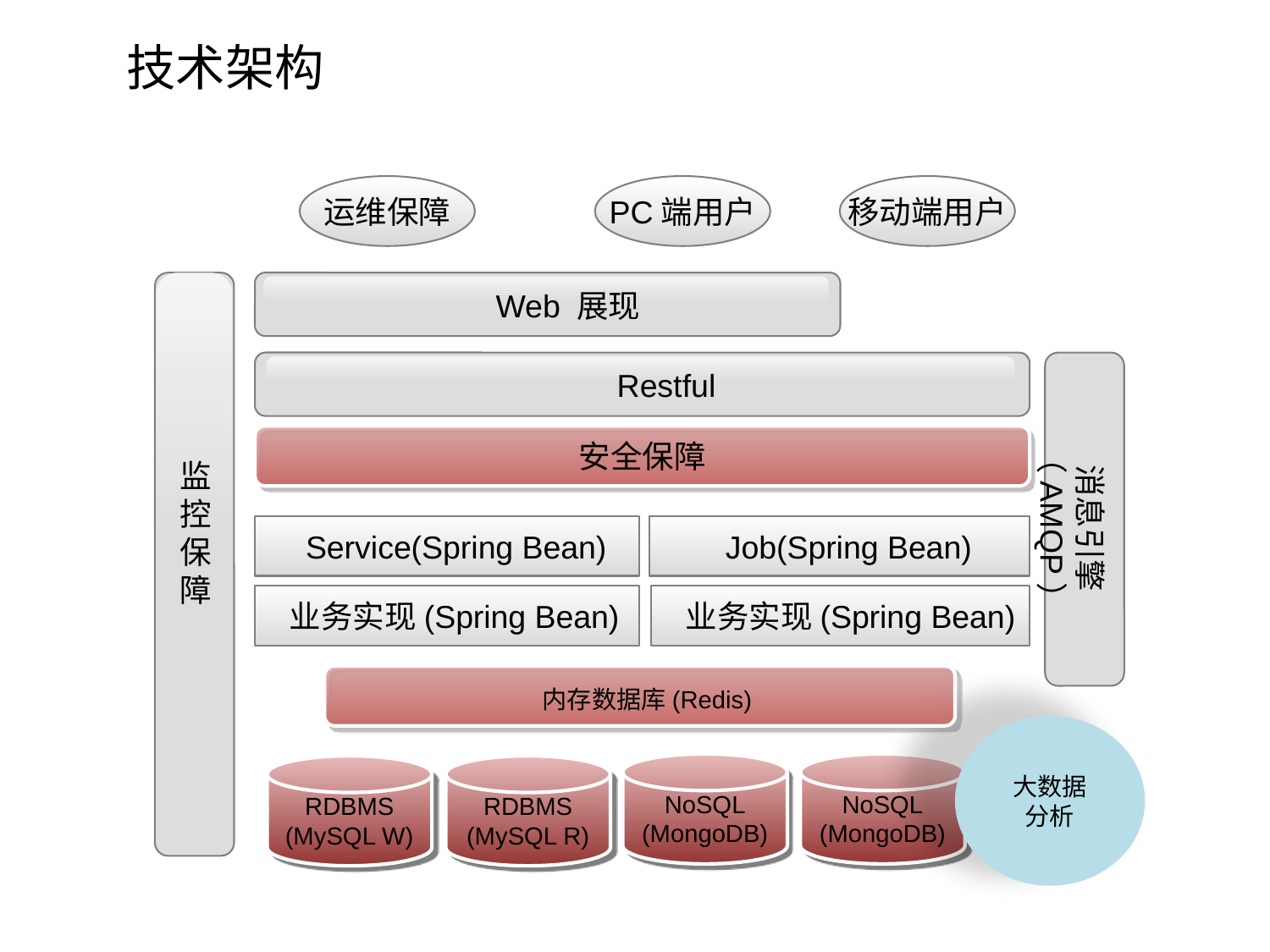

技术架构
运维保障
PC端用户
移动端用户

监
控
保
障

  Web 展现

  Restful
消息引擎（AMQP）
安全保障
  Service(Spring Bean)
  Job(Spring Bean)
  业务实现(Spring Bean)
  业务实现(Spring Bean)
 内存数据库(Redis)
大数据
分析
NoSQL
(MongoDB)
NoSQL
(MongoDB)
RDBMS
(MySQL W)
RDBMS
(MySQL R)